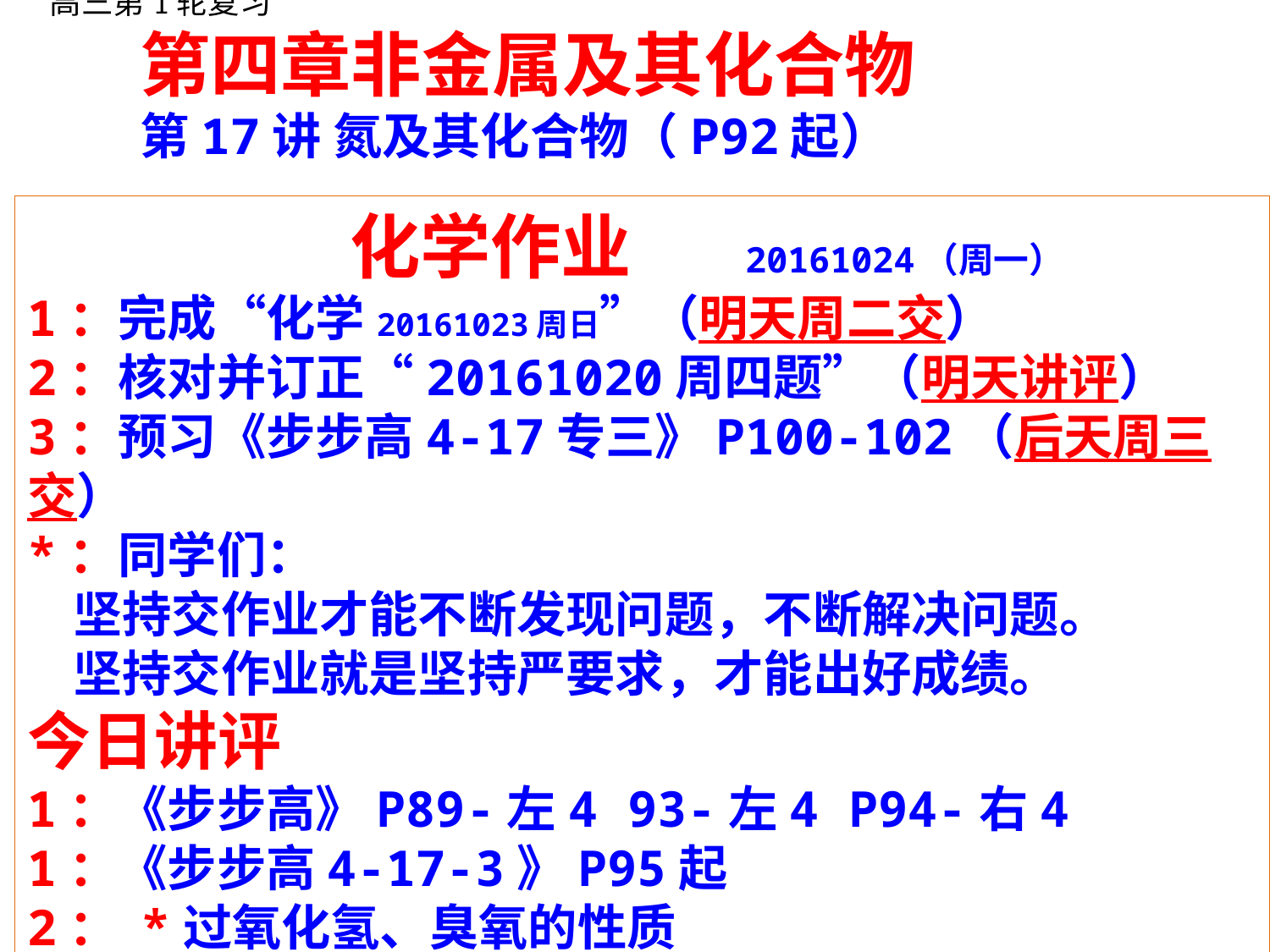

高三第1轮复习
       第四章非金属及其化合物
       第17讲 氮及其化合物（P92起）

                   化学作业      20161024（周一）
1：完成“化学20161023周日”（明天周二交）
2：核对并订正“20161020周四题”（明天讲评）
3：预习《步步高4-17专三》P100-102（后天周三交）
*：同学们：
   坚持交作业才能不断发现问题，不断解决问题。
   坚持交作业就是坚持严要求，才能出好成绩。
今日讲评
1：《步步高》P89-左4 93-左4 P94-右4
1：《步步高4-17-3》P95起
2： *过氧化氢、臭氧的性质